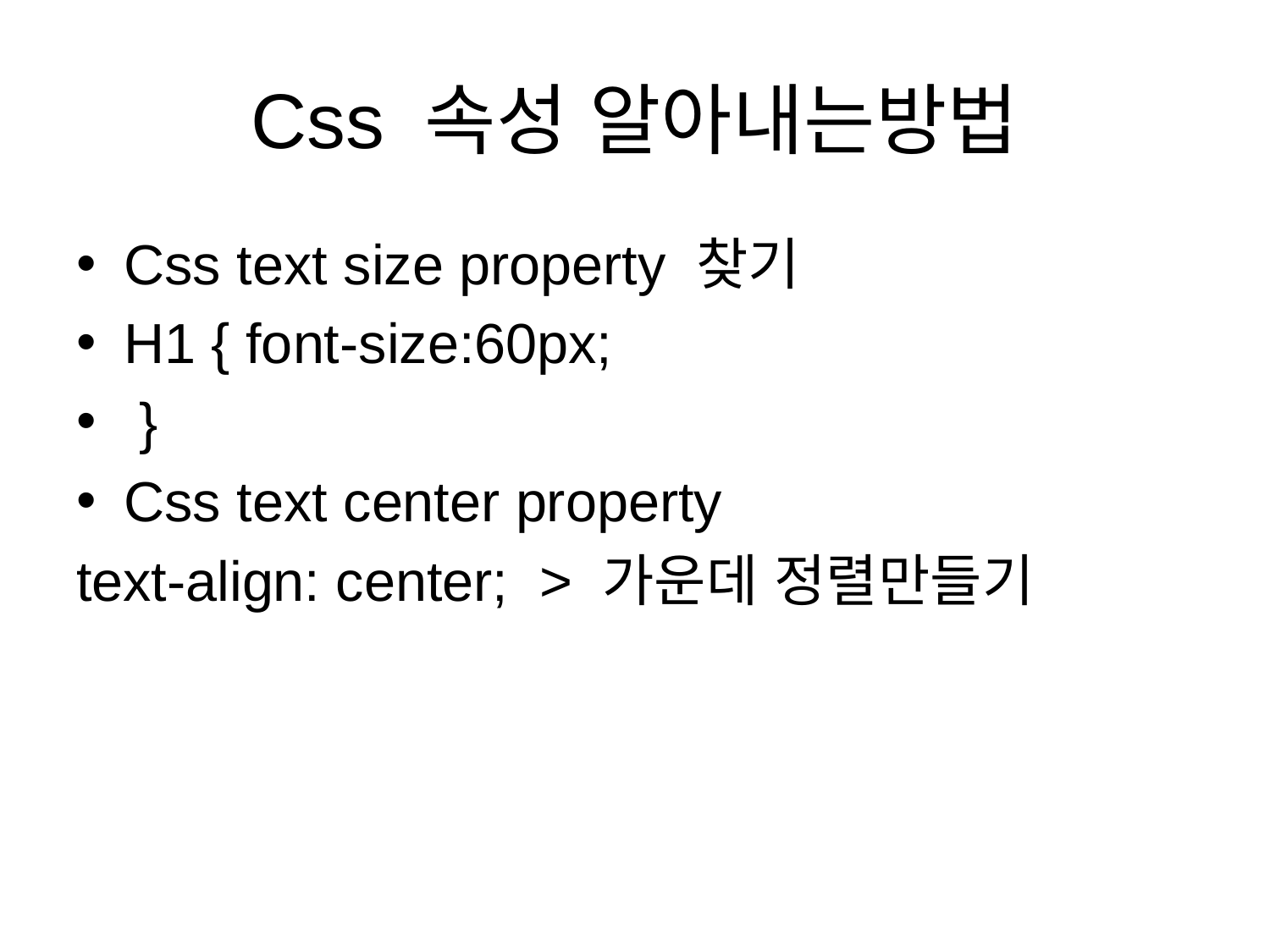

# Css 속성 알아내는방법
Css text size property 찾기
H1 { font-size:60px;
 }
Css text center property
text-align: center;  > 가운데 정렬만들기